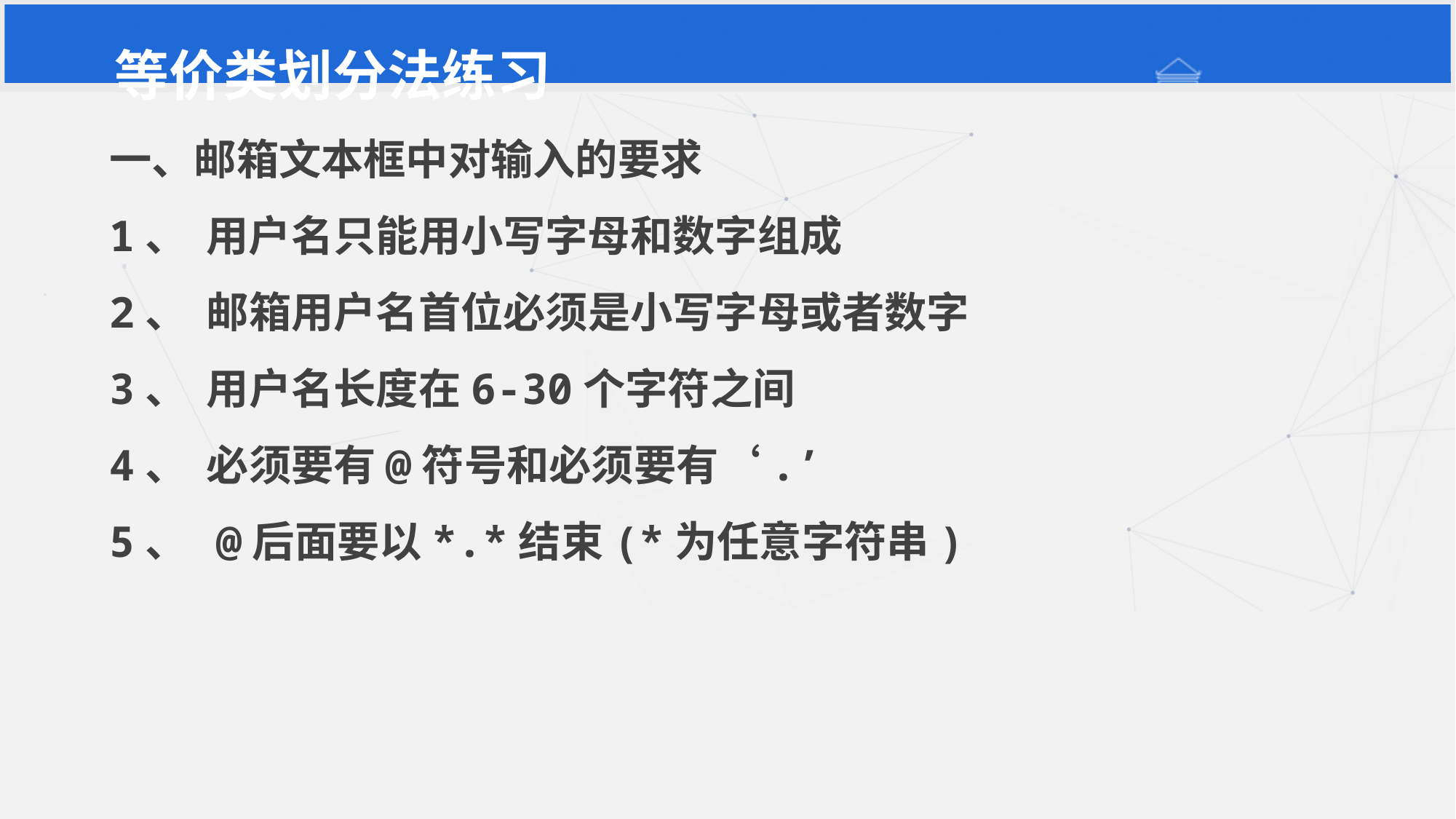

等价类划分法练习
一、邮箱文本框中对输入的要求
1、  用户名只能用小写字母和数字组成
2、  邮箱用户名首位必须是小写字母或者数字
3、  用户名长度在6-30个字符之间
4、  必须要有@符号和必须要有‘.’
5、  @后面要以*.*结束(*为任意字符串)